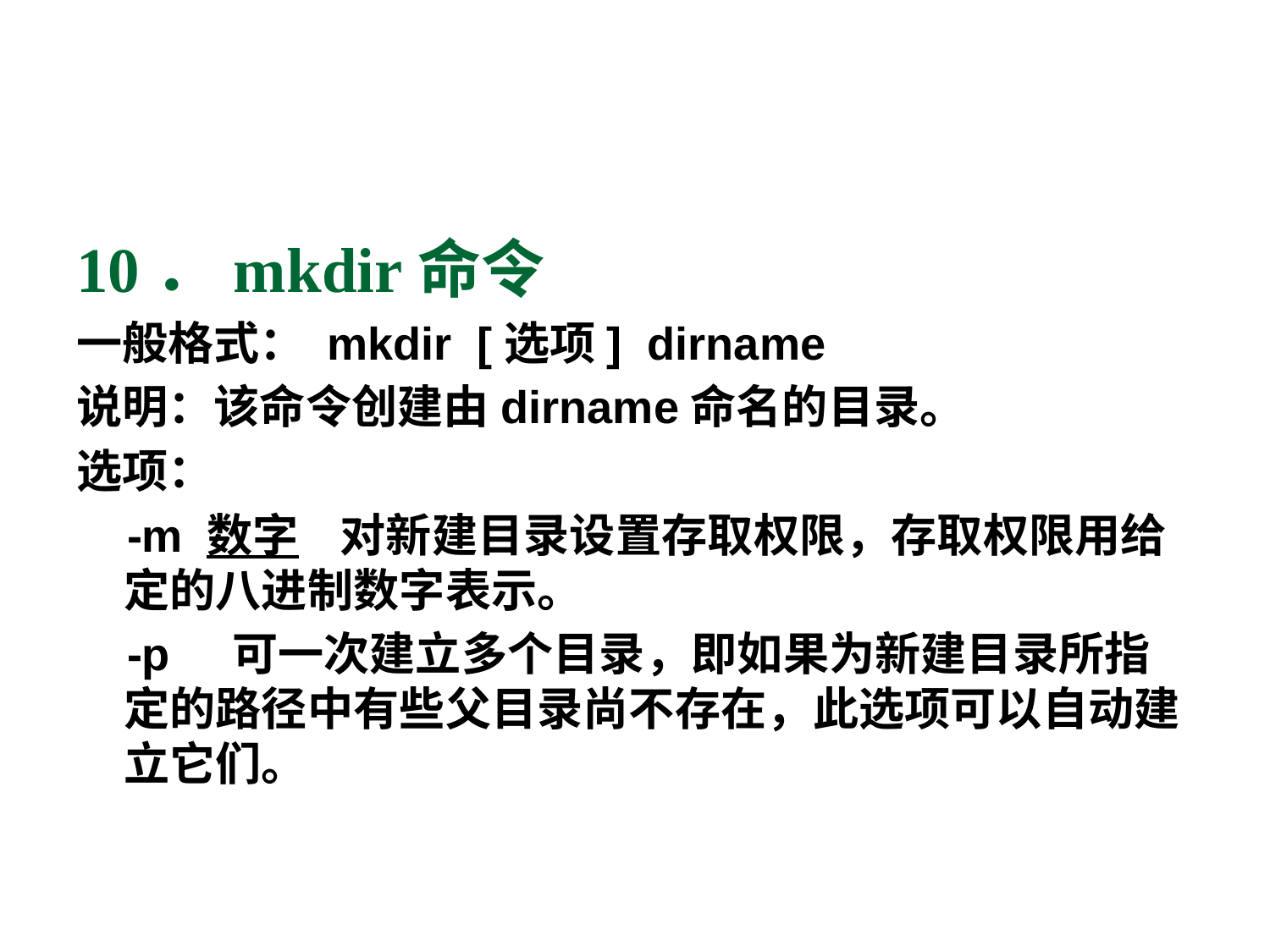

10．mkdir命令
一般格式： mkdir  [选项]  dirname
说明：该命令创建由dirname命名的目录。
选项：
    -m 数字    对新建目录设置存取权限，存取权限用给定的八进制数字表示。
    -p    可一次建立多个目录，即如果为新建目录所指定的路径中有些父目录尚不存在，此选项可以自动建立它们。